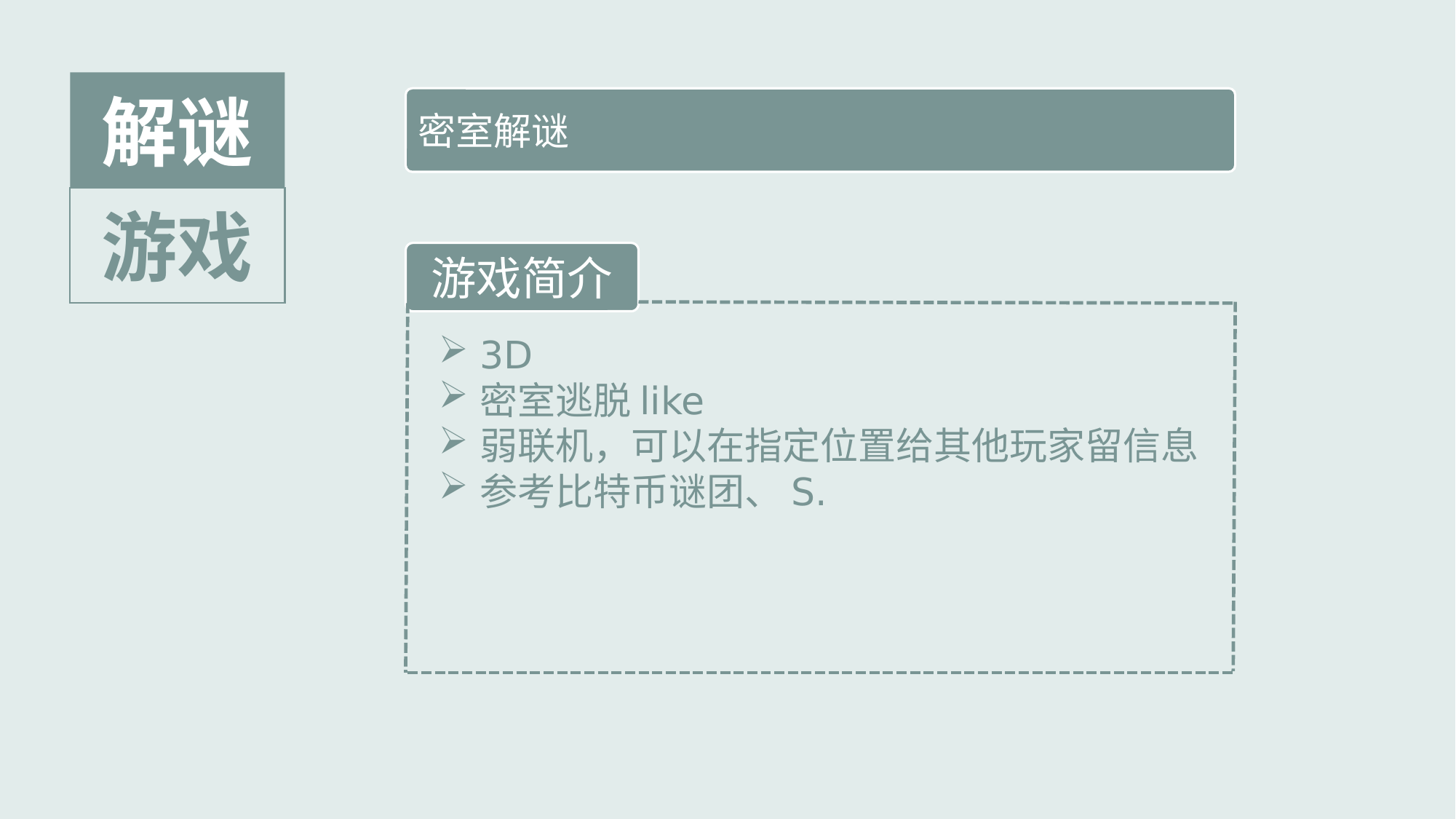

解谜
游戏
密室解谜
游戏简介
3D
密室逃脱like
弱联机，可以在指定位置给其他玩家留信息
参考比特币谜团、S.